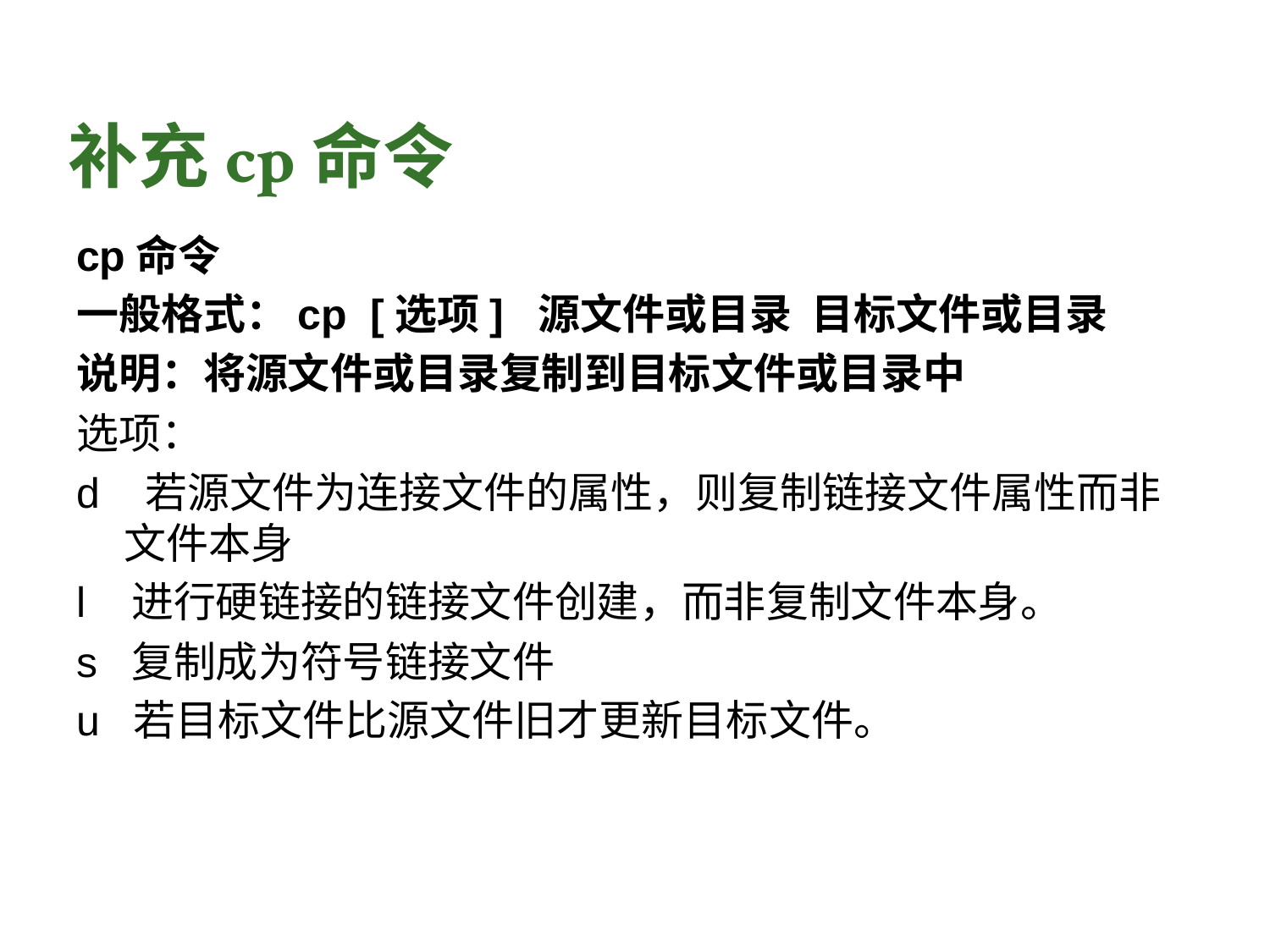

# 补充cp命令
cp命令
一般格式：cp  [选项]  源文件或目录  目标文件或目录
说明：将源文件或目录复制到目标文件或目录中
选项：
d   若源文件为连接文件的属性，则复制链接文件属性而非文件本身
l   进行硬链接的链接文件创建，而非复制文件本身。
s  复制成为符号链接文件
u  若目标文件比源文件旧才更新目标文件。